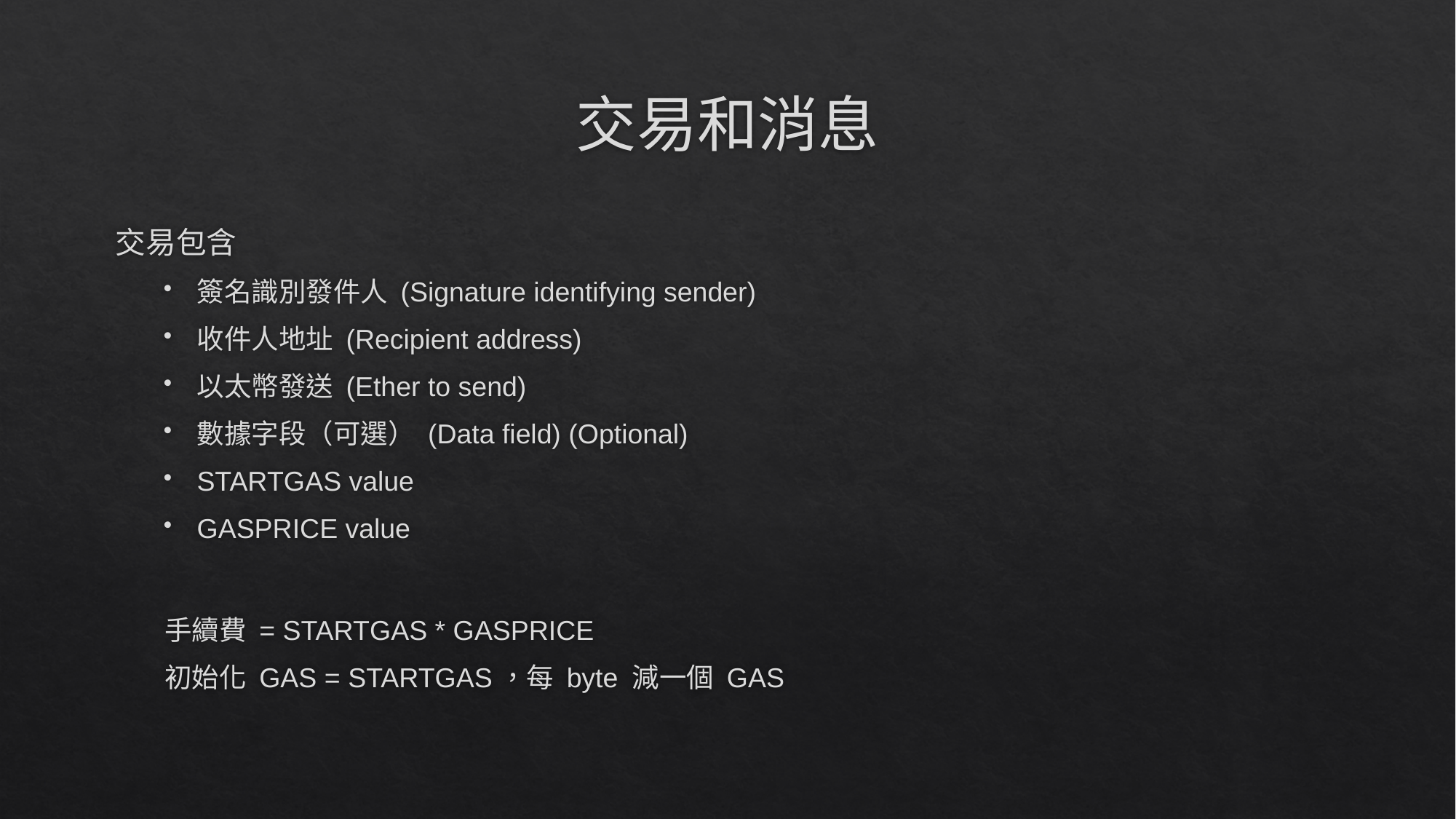

# 交易和消息
交易包含
簽名識別發件人 (Signature identifying sender)
收件人地址 (Recipient address)
以太幣發送 (Ether to send)
數據字段（可選） (Data field) (Optional)
STARTGAS value
GASPRICE value

手續費 = STARTGAS * GASPRICE
初始化 GAS = STARTGAS，每 byte 減一個 GAS